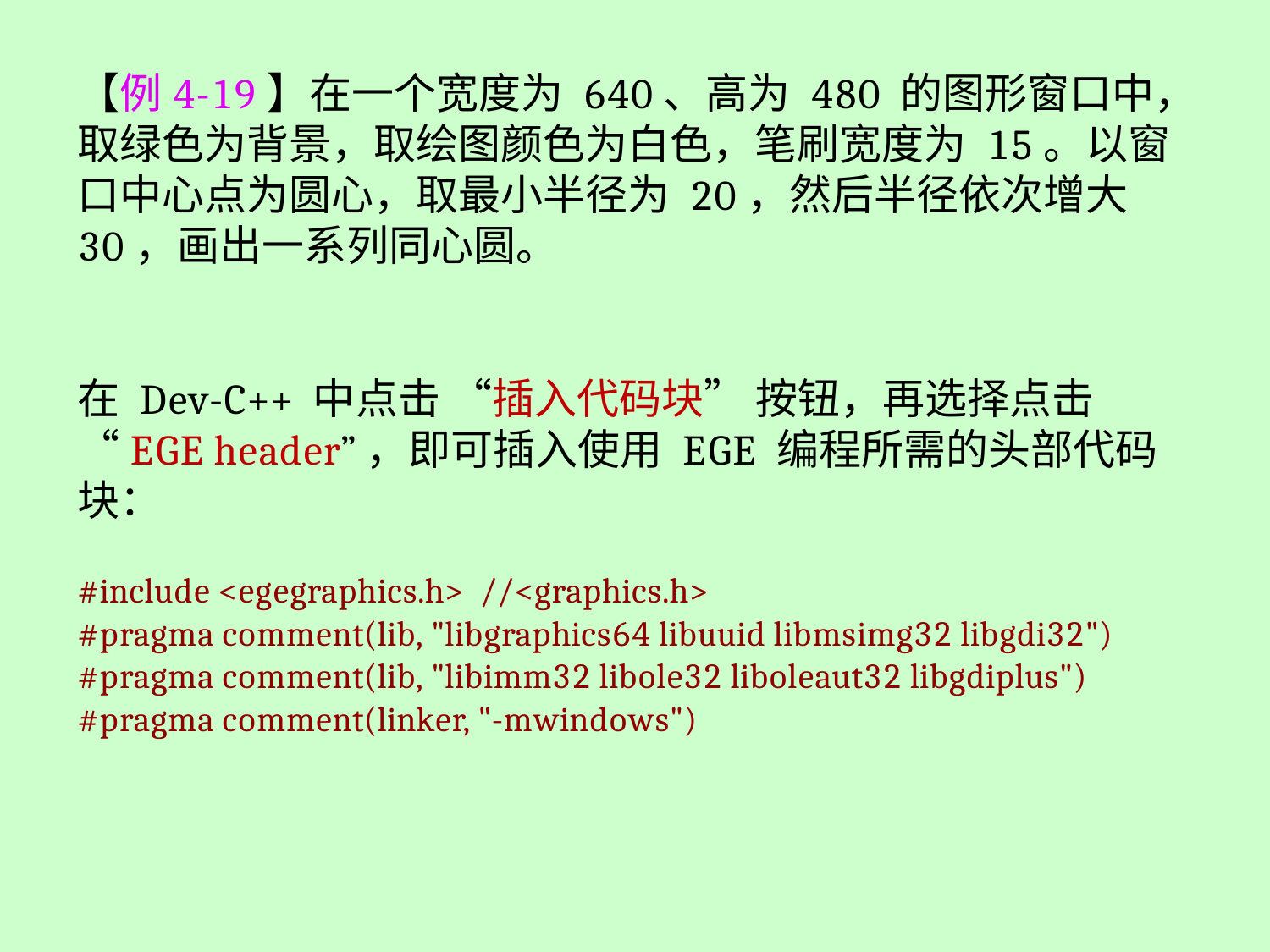

【例4-19】在一个宽度为 640、高为 480 的图形窗口中，取绿色为背景，取绘图颜色为白色，笔刷宽度为 15。以窗口中心点为圆心，取最小半径为 20，然后半径依次增大 30，画出一系列同心圆。

在 Dev-C++ 中点击 “插入代码块” 按钮，再选择点击 “EGE header”，即可插入使用 EGE 编程所需的头部代码块：

#include <egegraphics.h>  //<graphics.h>
#pragma comment(lib, "libgraphics64 libuuid libmsimg32 libgdi32")
#pragma comment(lib, "libimm32 libole32 liboleaut32 libgdiplus")
#pragma comment(linker, "-mwindows")

128